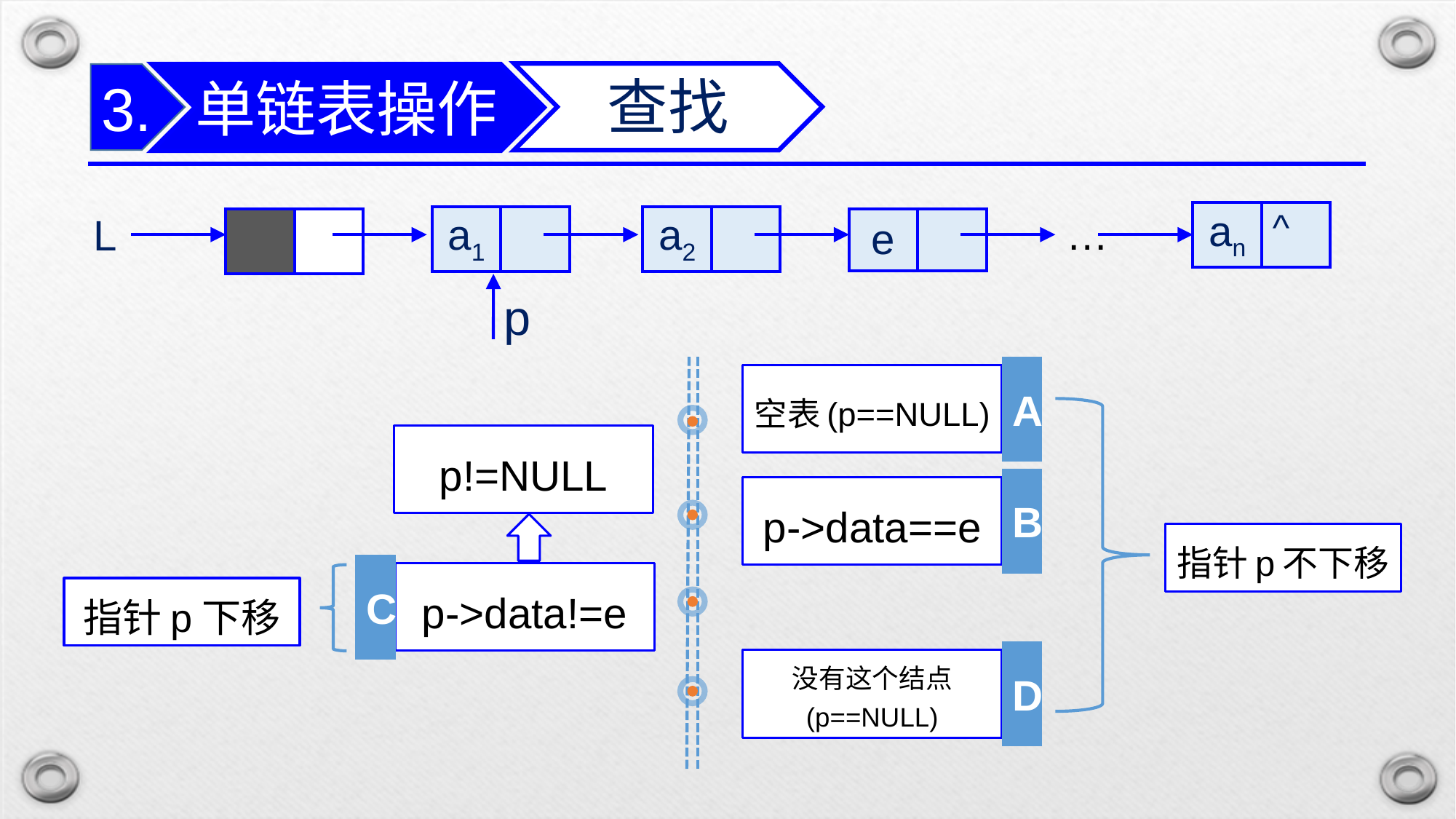

单链表操作

查找
3.
| an | ^ |
| --- | --- |
…
L
| a1 |  |
| --- | --- |
| a2 |  |
| --- | --- |
| e |  |
| --- | --- |
|  |  |
| --- | --- |

p
A
空表(p==NULL)

p!=NULL
B
p->data==e

指针p不下移
C
p->data!=e

指针p下移

D
没有这个结点
(p==NULL)